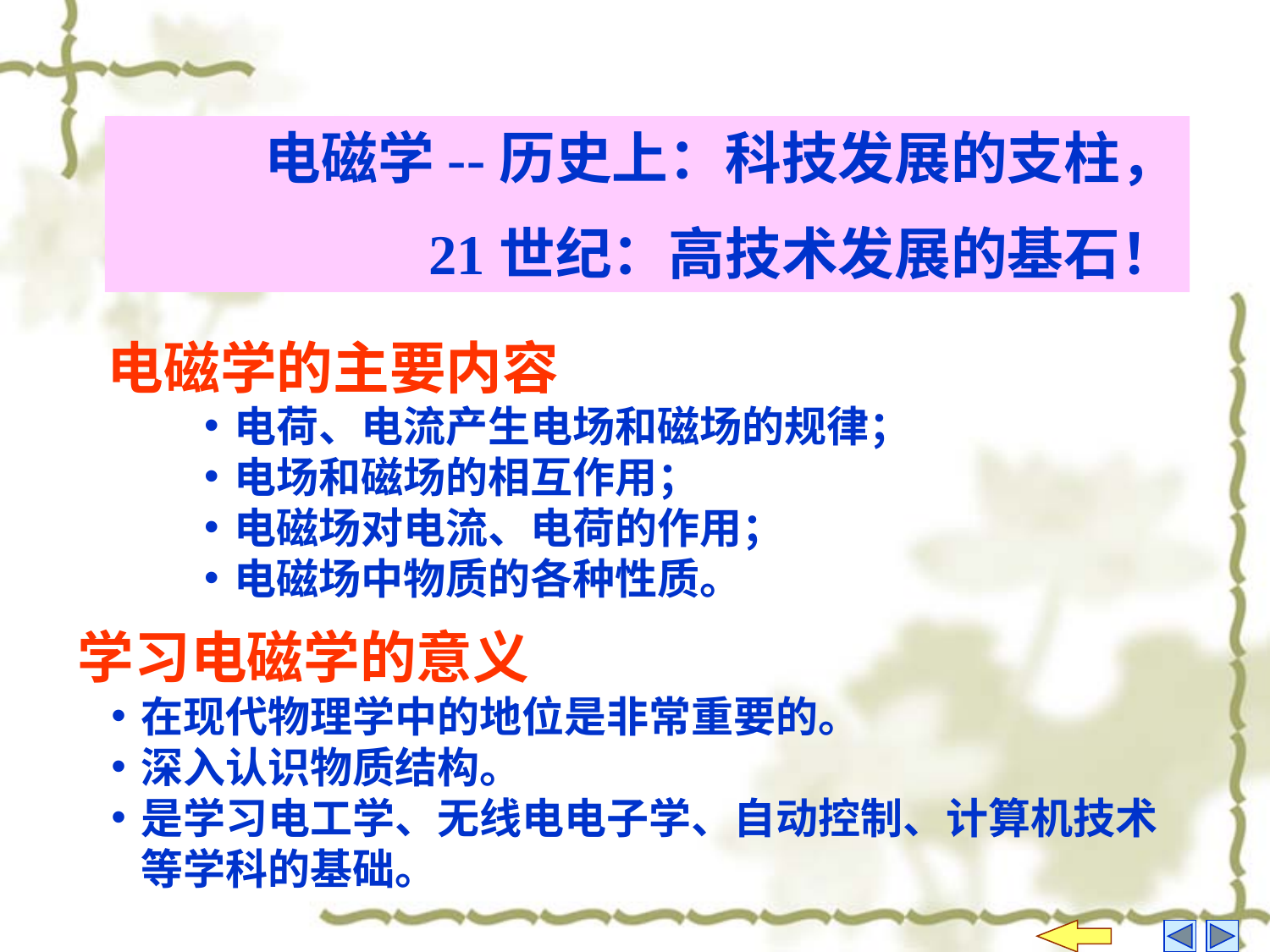

电磁学--历史上：科技发展的支柱，
         21世纪：高技术发展的基石！
电磁学的主要内容
电荷、电流产生电场和磁场的规律；
电场和磁场的相互作用；
电磁场对电流、电荷的作用；
电磁场中物质的各种性质。
学习电磁学的意义
在现代物理学中的地位是非常重要的。
深入认识物质结构。
是学习电工学、无线电电子学、自动控制、计算机技术等学科的基础。